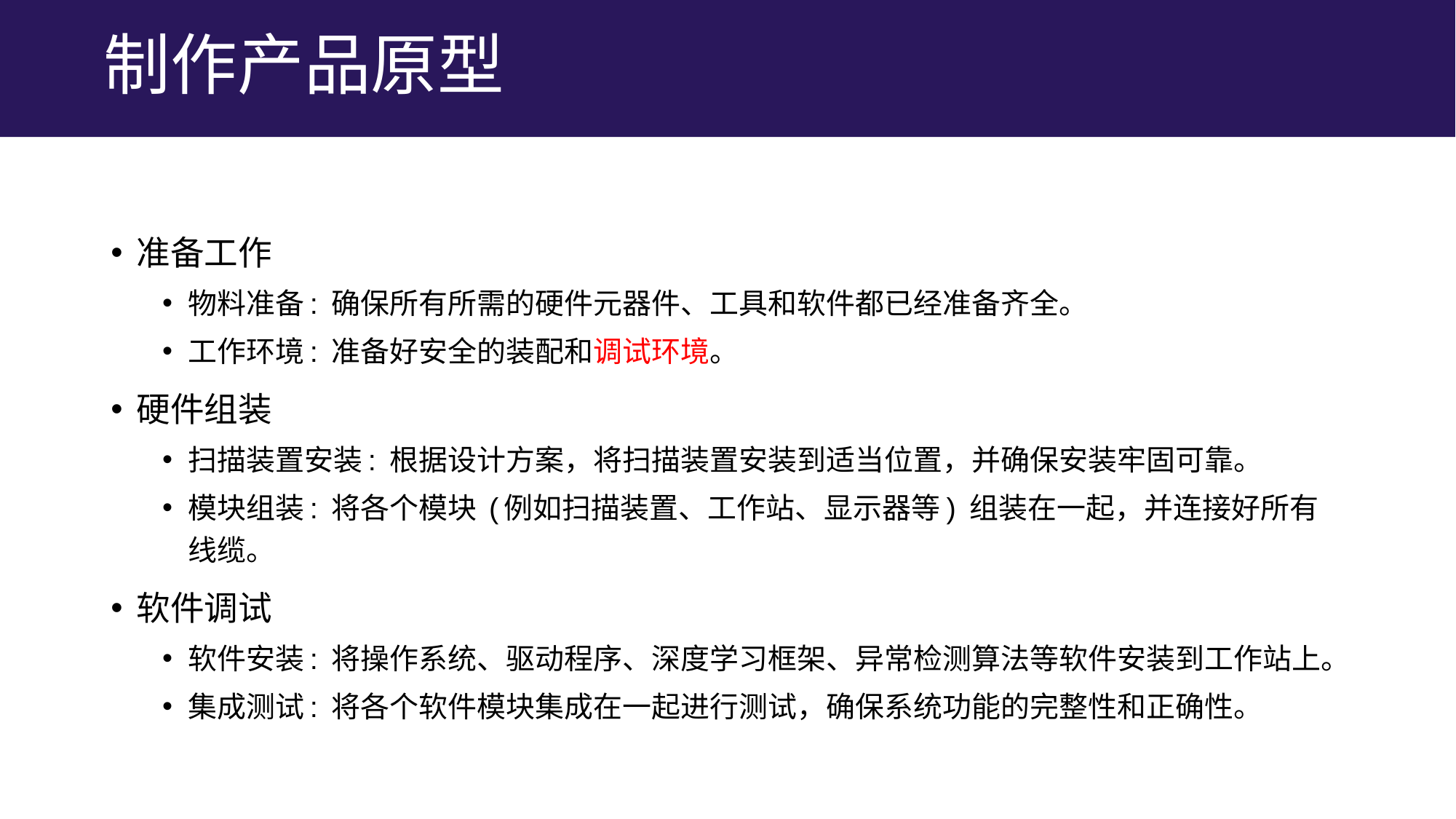

# 制作产品原型

准备工作
物料准备: 确保所有所需的硬件元器件、工具和软件都已经准备齐全。
工作环境: 准备好安全的装配和调试环境。
硬件组装
扫描装置安装: 根据设计方案，将扫描装置安装到适当位置，并确保安装牢固可靠。
模块组装: 将各个模块 (例如扫描装置、工作站、显示器等) 组装在一起，并连接好所有线缆。
软件调试
软件安装: 将操作系统、驱动程序、深度学习框架、异常检测算法等软件安装到工作站上。
集成测试: 将各个软件模块集成在一起进行测试，确保系统功能的完整性和正确性。